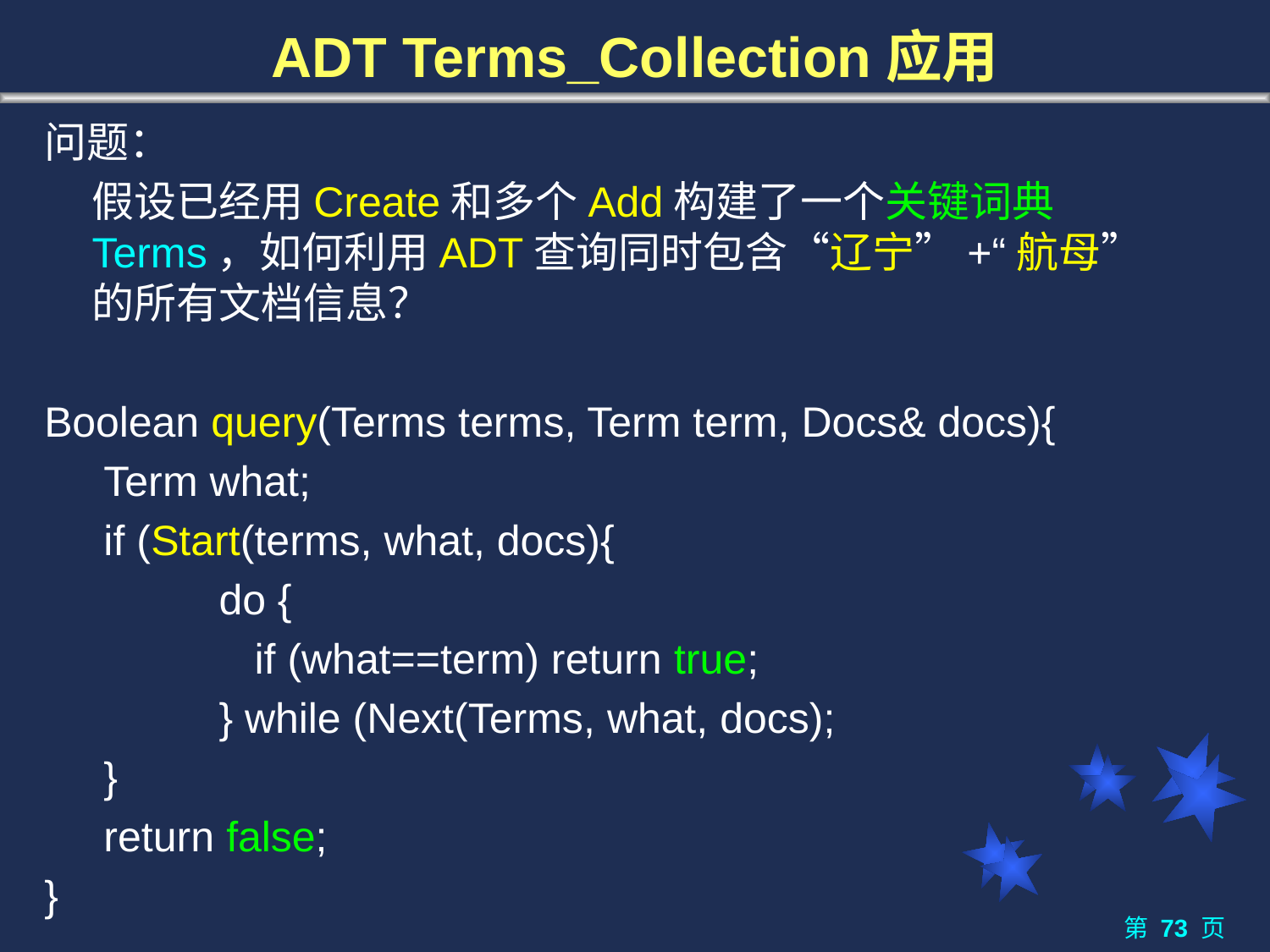

# ADT Terms_Collection应用
问题：
	假设已经用Create和多个Add构建了一个关键词典Terms，如何利用ADT查询同时包含“辽宁”+“航母”的所有文档信息？

Boolean query(Terms terms, Term term, Docs& docs){
	 Term what;
	 if (Start(terms, what, docs){
		do {
		   if (what==term) return true;
		} while (Next(Terms, what, docs);
	 }
	 return false;
}

第 73 页